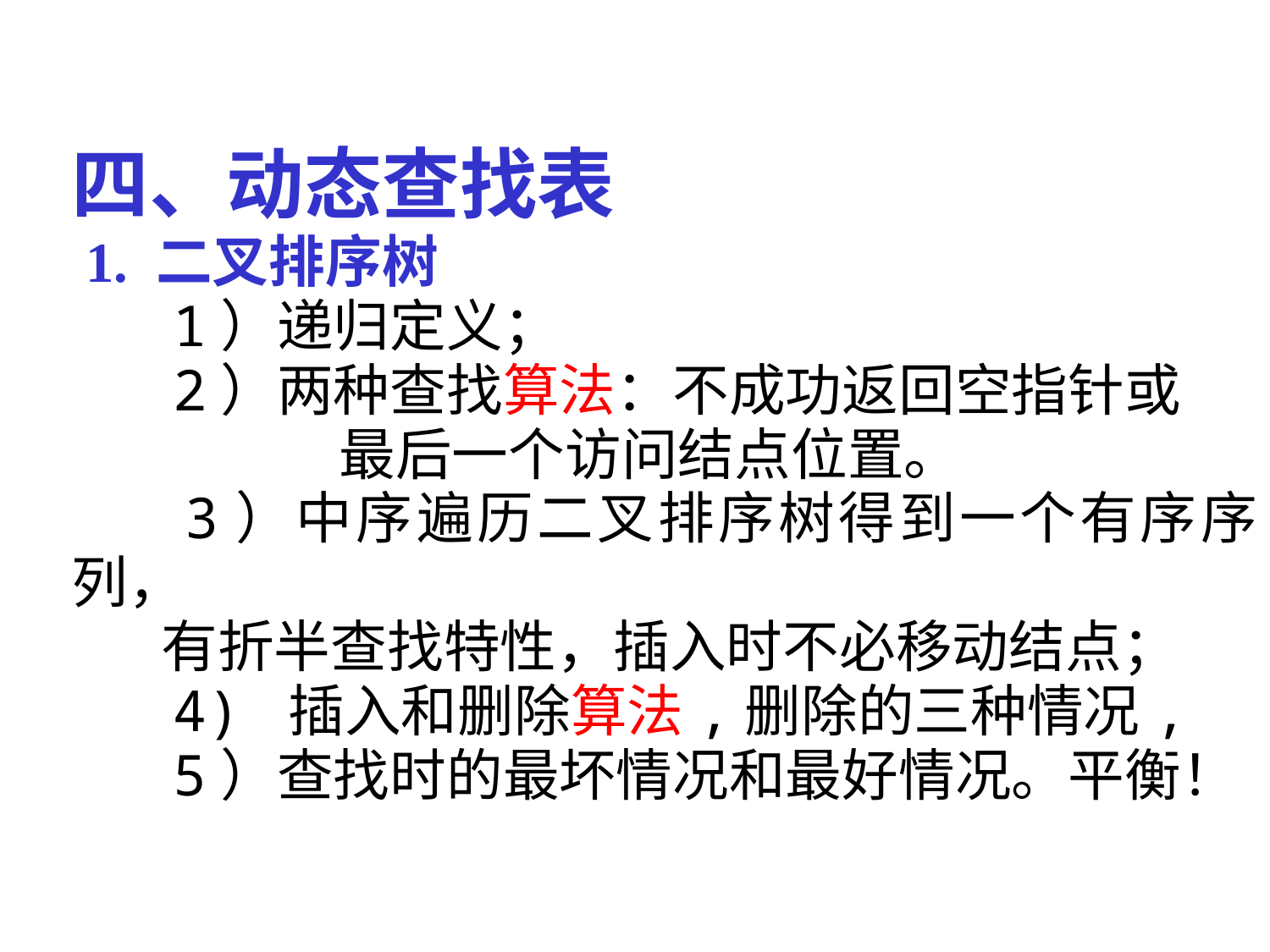

四、动态查找表
 1. 二叉排序树
   1）递归定义；
   2）两种查找算法：不成功返回空指针或
                    最后一个访问结点位置。
   3）中序遍历二叉排序树得到一个有序序列，
      有折半查找特性，插入时不必移动结点；
   4) 插入和删除算法,删除的三种情况,
   5）查找时的最坏情况和最好情况。平衡！